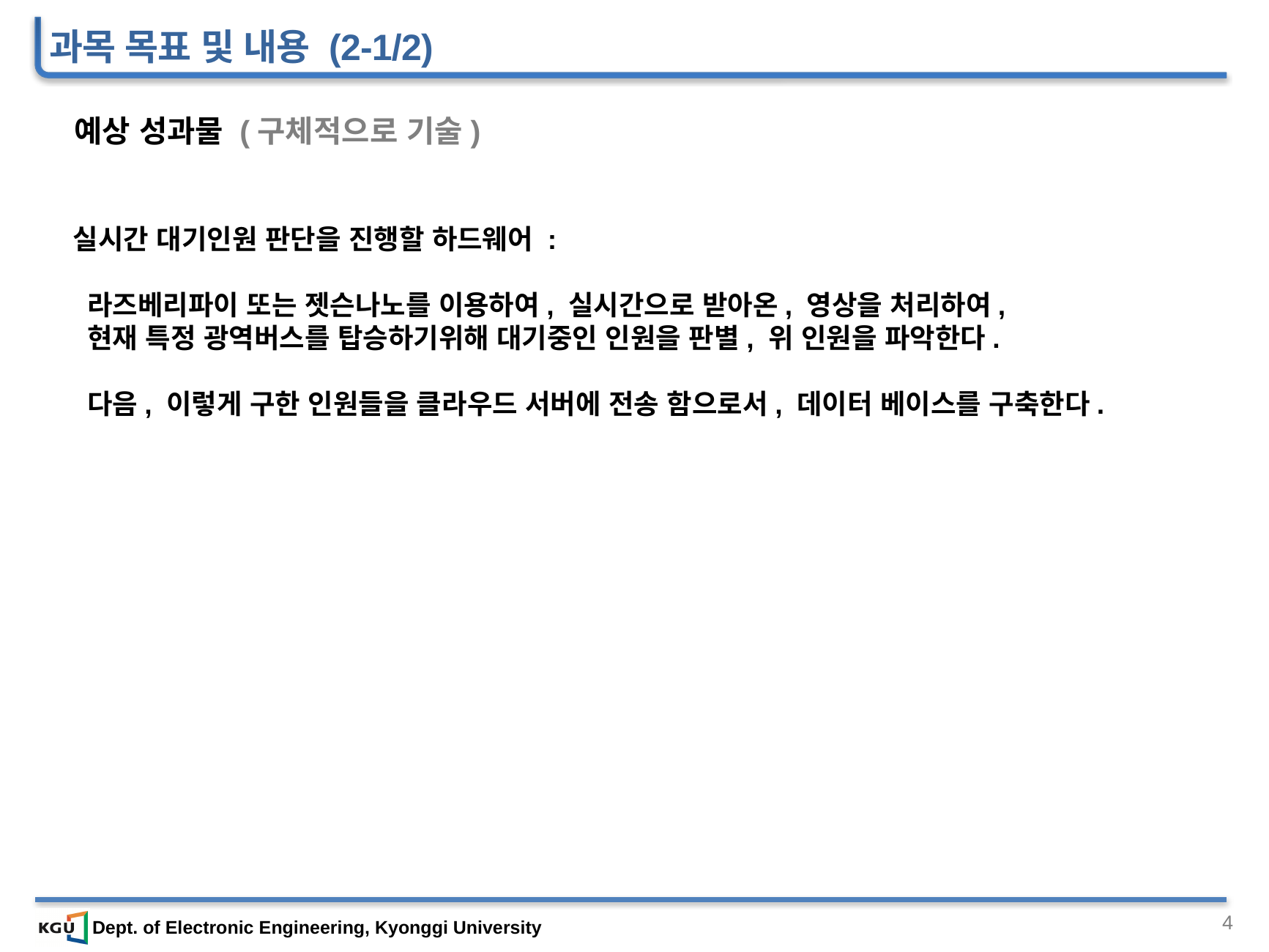

과목 목표 및 내용 (2-1/2)
  예상 성과물 (구체적으로 기술)
실시간 대기인원 판단을 진행할 하드웨어 :
 라즈베리파이 또는 젯슨나노를 이용하여, 실시간으로 받아온, 영상을 처리하여,
 현재 특정 광역버스를 탑승하기위해 대기중인 인원을 판별, 위 인원을 파악한다.
 다음, 이렇게 구한 인원들을 클라우드 서버에 전송 함으로서, 데이터 베이스를 구축한다.